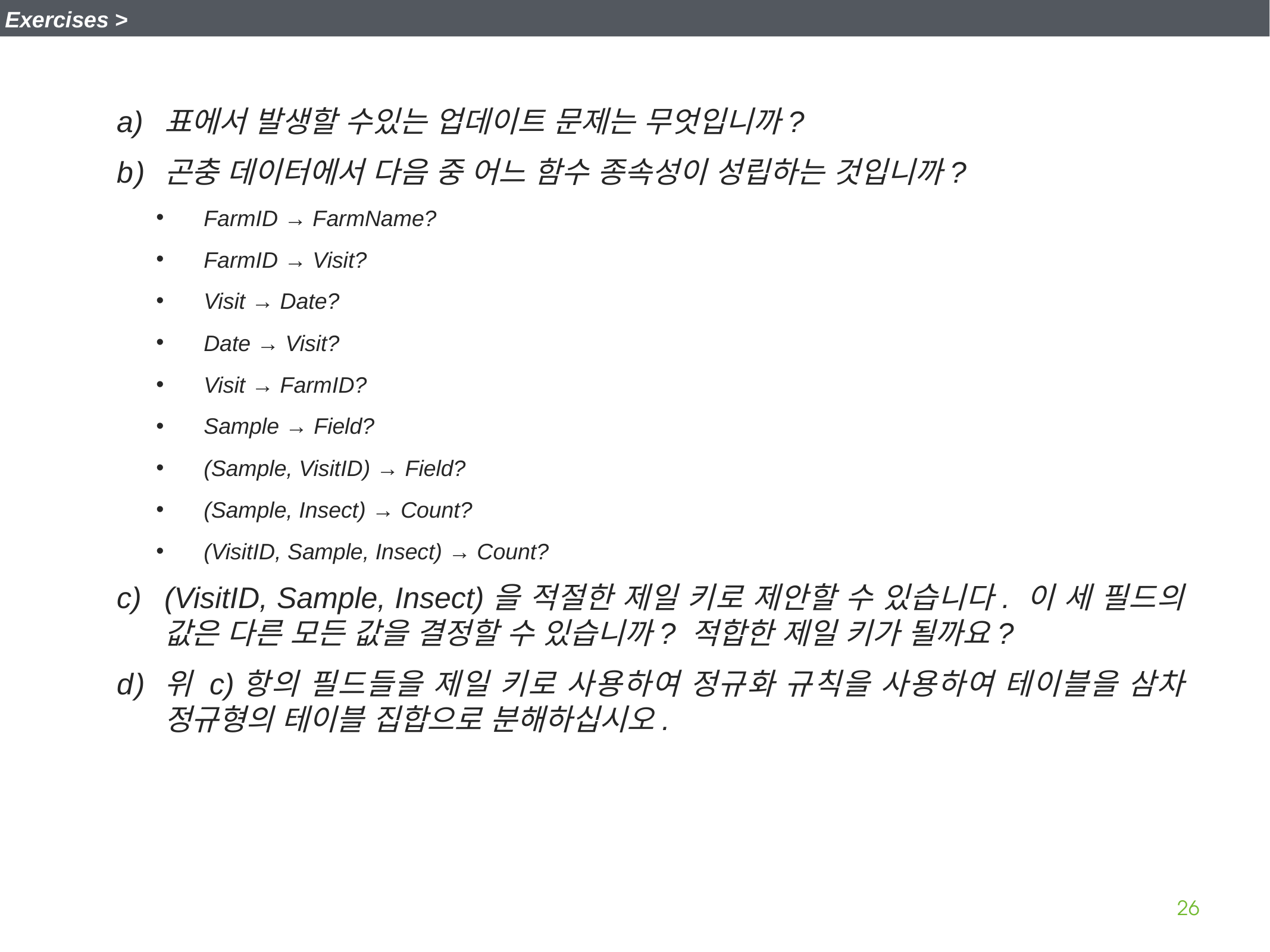

Exercises >
표에서 발생할 수있는 업데이트 문제는 무엇입니까?
곤충 데이터에서 다음 중 어느 함수 종속성이 성립하는 것입니까?
FarmID → FarmName?
FarmID → Visit?
Visit → Date?
Date → Visit?
Visit → FarmID?
Sample → Field?
(Sample, VisitID) → Field?
(Sample, Insect) → Count?
(VisitID, Sample, Insect) → Count?
(VisitID, Sample, Insect)을 적절한 제일 키로 제안할 수 있습니다. 이 세 필드의 값은 다른 모든 값을 결정할 수 있습니까? 적합한 제일 키가 될까요?
위 c)항의 필드들을 제일 키로 사용하여 정규화 규칙을 사용하여 테이블을 삼차 정규형의 테이블 집합으로 분해하십시오.
26